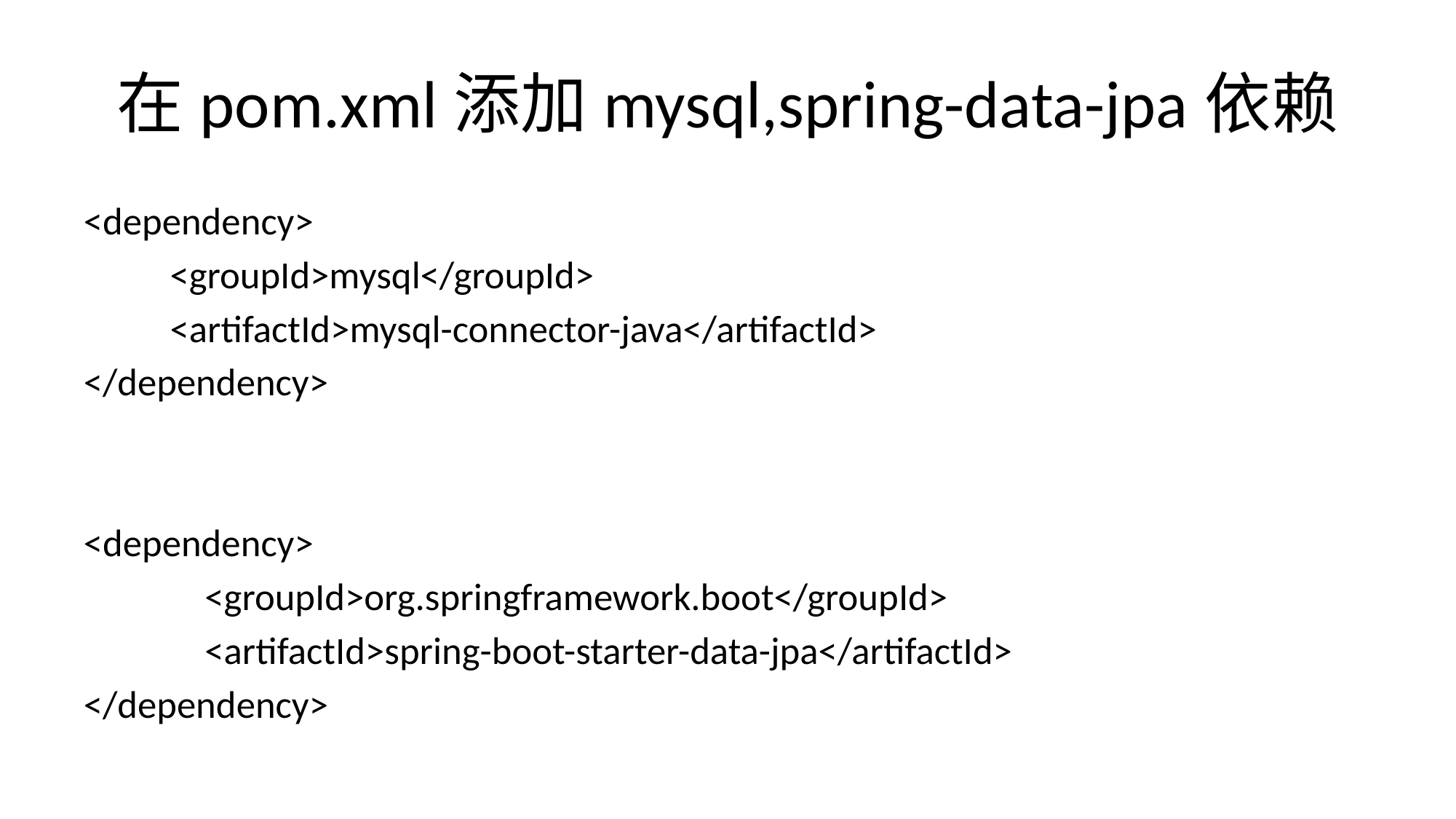

# 在pom.xml添加mysql,spring-data-jpa依赖
<dependency>
		<groupId>mysql</groupId>
		<artifactId>mysql-connector-java</artifactId>
</dependency>

<dependency>
		    <groupId>org.springframework.boot</groupId>
		    <artifactId>spring-boot-starter-data-jpa</artifactId>
</dependency>